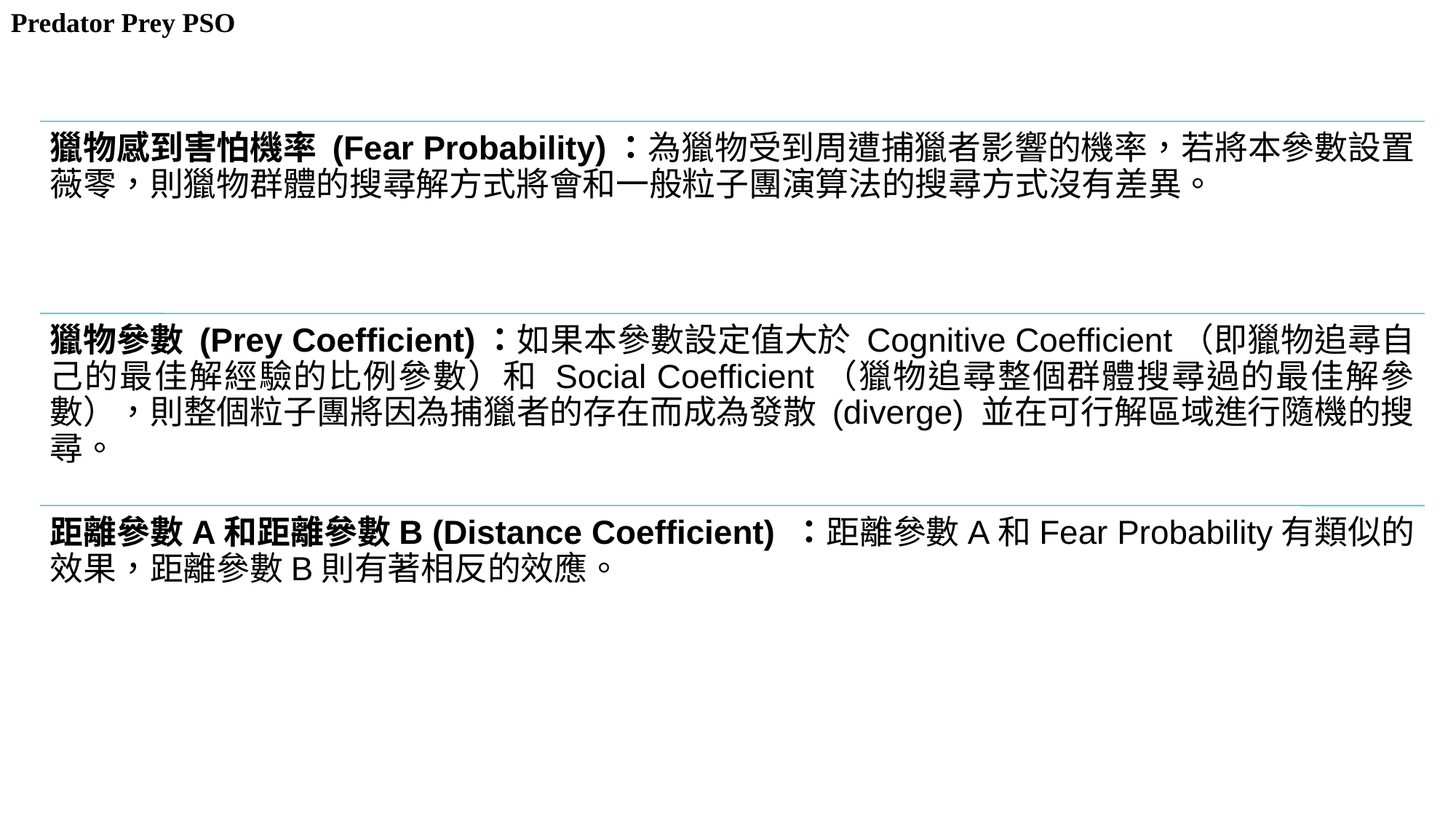

Predator Prey PSO
獵物感到害怕機率 (Fear Probability)：為獵物受到周遭捕獵者影響的機率，若將本參數設置薇零，則獵物群體的搜尋解方式將會和一般粒子團演算法的搜尋方式沒有差異。
獵物參數 (Prey Coefficient)：如果本參數設定值大於 Cognitive Coefficient（即獵物追尋自己的最佳解經驗的比例參數）和 Social Coefficient（獵物追尋整個群體搜尋過的最佳解參數），則整個粒子團將因為捕獵者的存在而成為發散 (diverge) 並在可行解區域進行隨機的搜尋。
距離參數A和距離參數B (Distance Coefficient) ：距離參數A和Fear Probability有類似的效果，距離參數B則有著相反的效應。